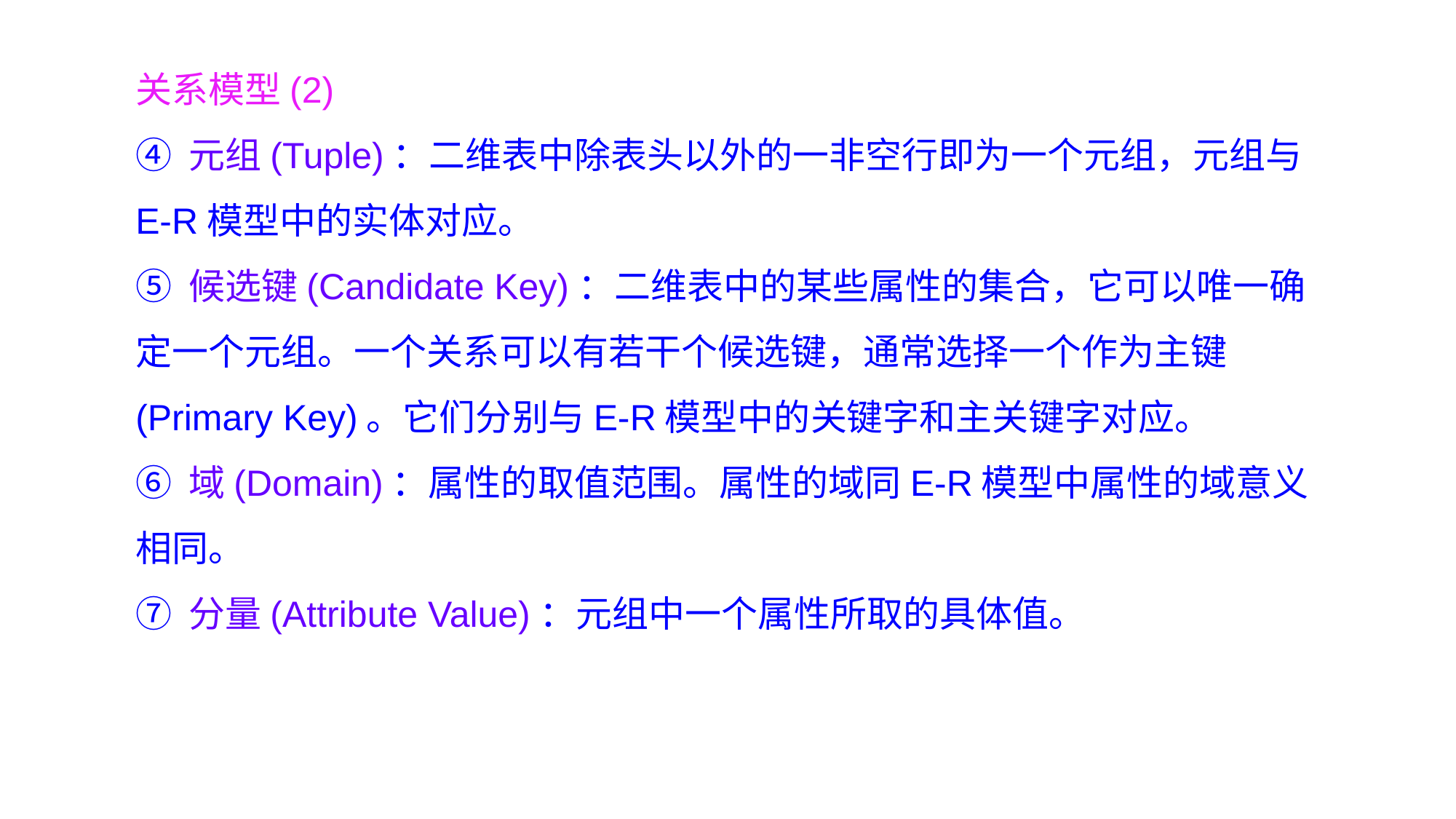

关系模型(2)
④ 元组(Tuple)：二维表中除表头以外的一非空行即为一个元组，元组与E-R模型中的实体对应。
⑤ 候选键(Candidate Key)：二维表中的某些属性的集合，它可以唯一确定一个元组。一个关系可以有若干个候选键，通常选择一个作为主键(Primary Key)。它们分别与E-R模型中的关键字和主关键字对应。
⑥ 域(Domain)：属性的取值范围。属性的域同E-R模型中属性的域意义相同。
⑦ 分量(Attribute Value)：元组中一个属性所取的具体值。